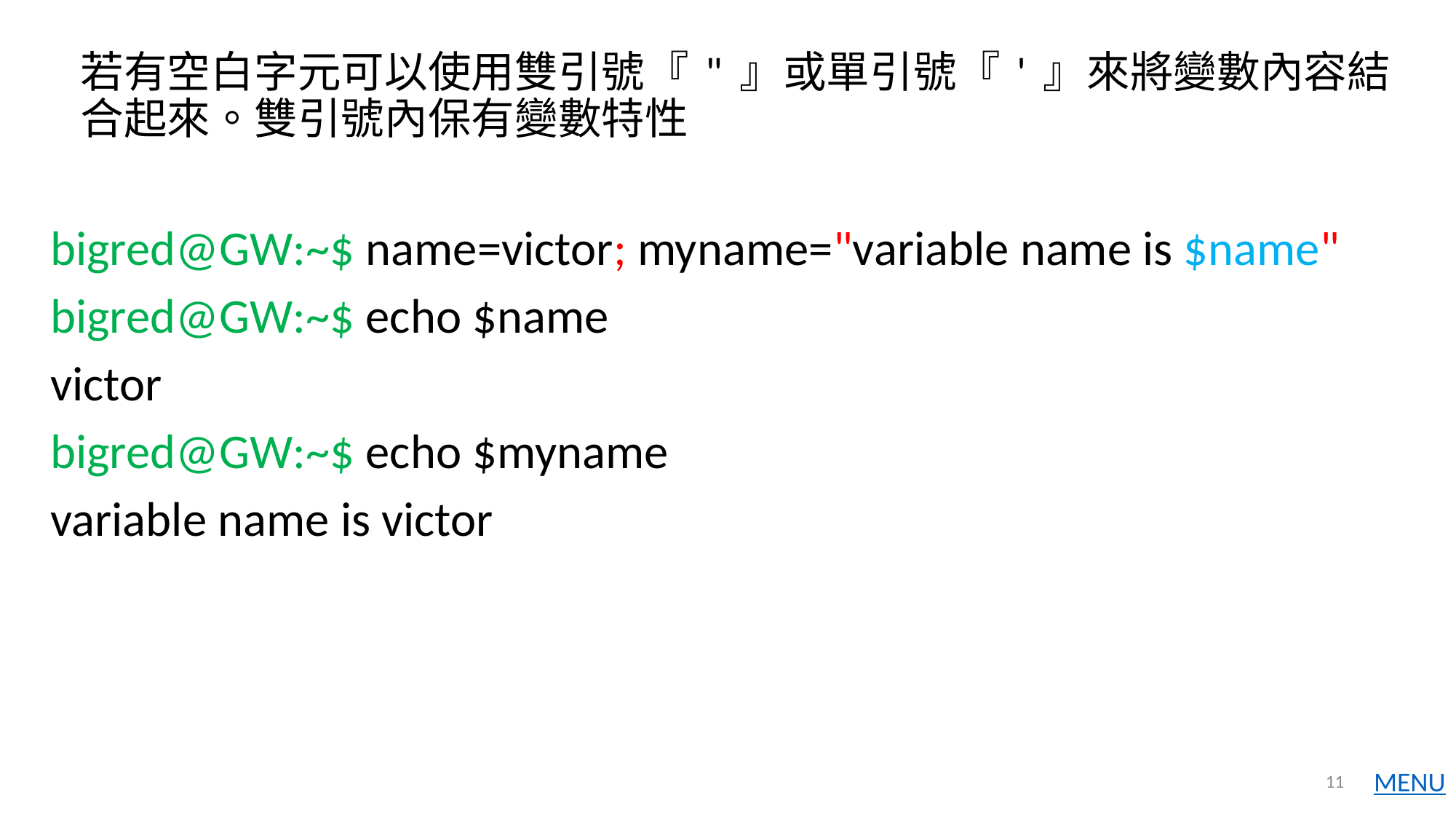

# 若有空白字元可以使用雙引號『 " 』或單引號『 ' 』來將變數內容結合起來。雙引號內保有變數特性
bigred@GW:~$ name=victor; myname="variable name is $name"
bigred@GW:~$ echo $name
victor
bigred@GW:~$ echo $myname
variable name is victor

11